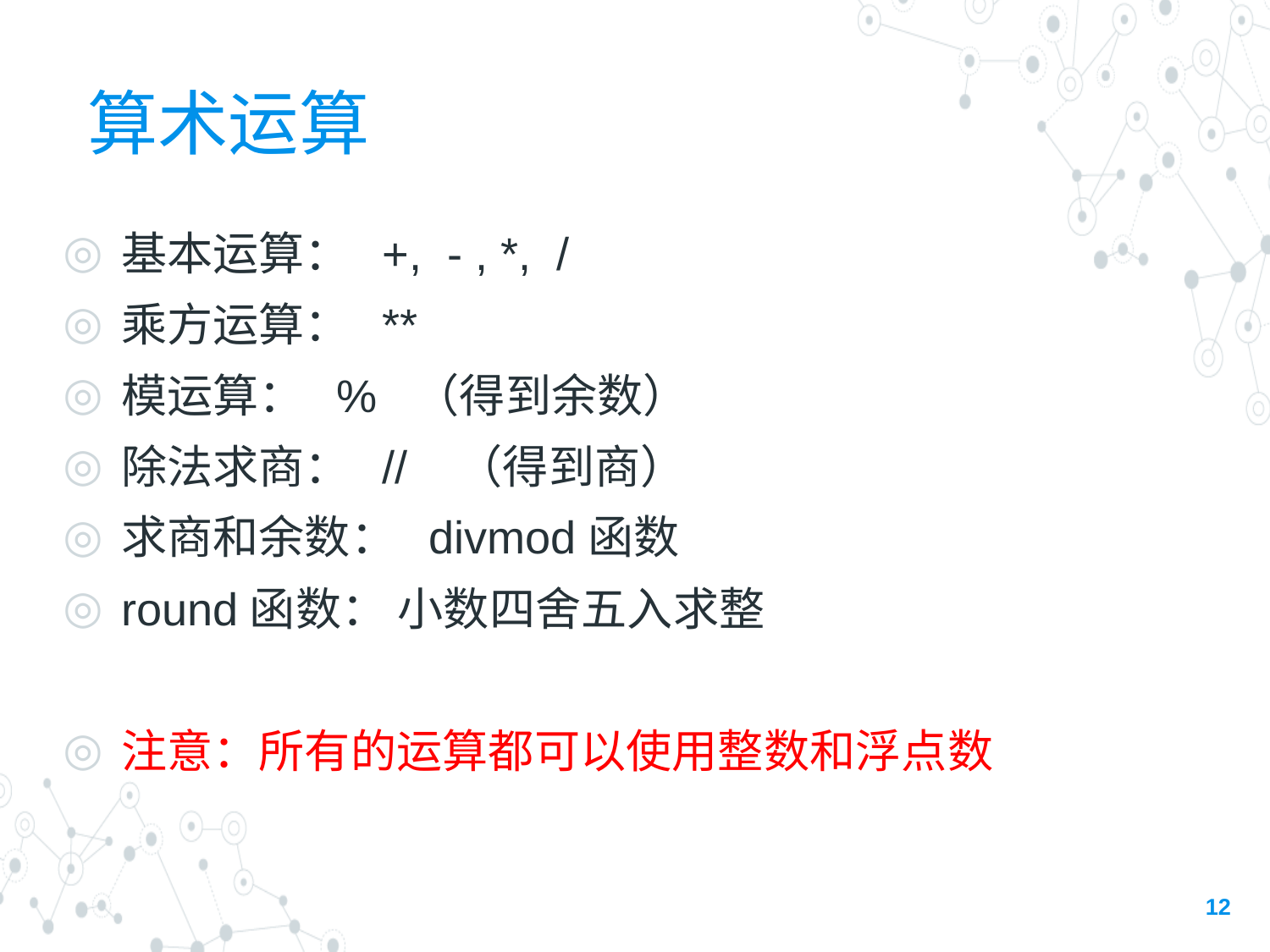

# 算术运算
基本运算：  +,  - , *,  /
乘方运算：  **
模运算：  %  （得到余数）
除法求商：  //   （得到商）
求商和余数：  divmod函数
round函数： 小数四舍五入求整

注意：所有的运算都可以使用整数和浮点数
12